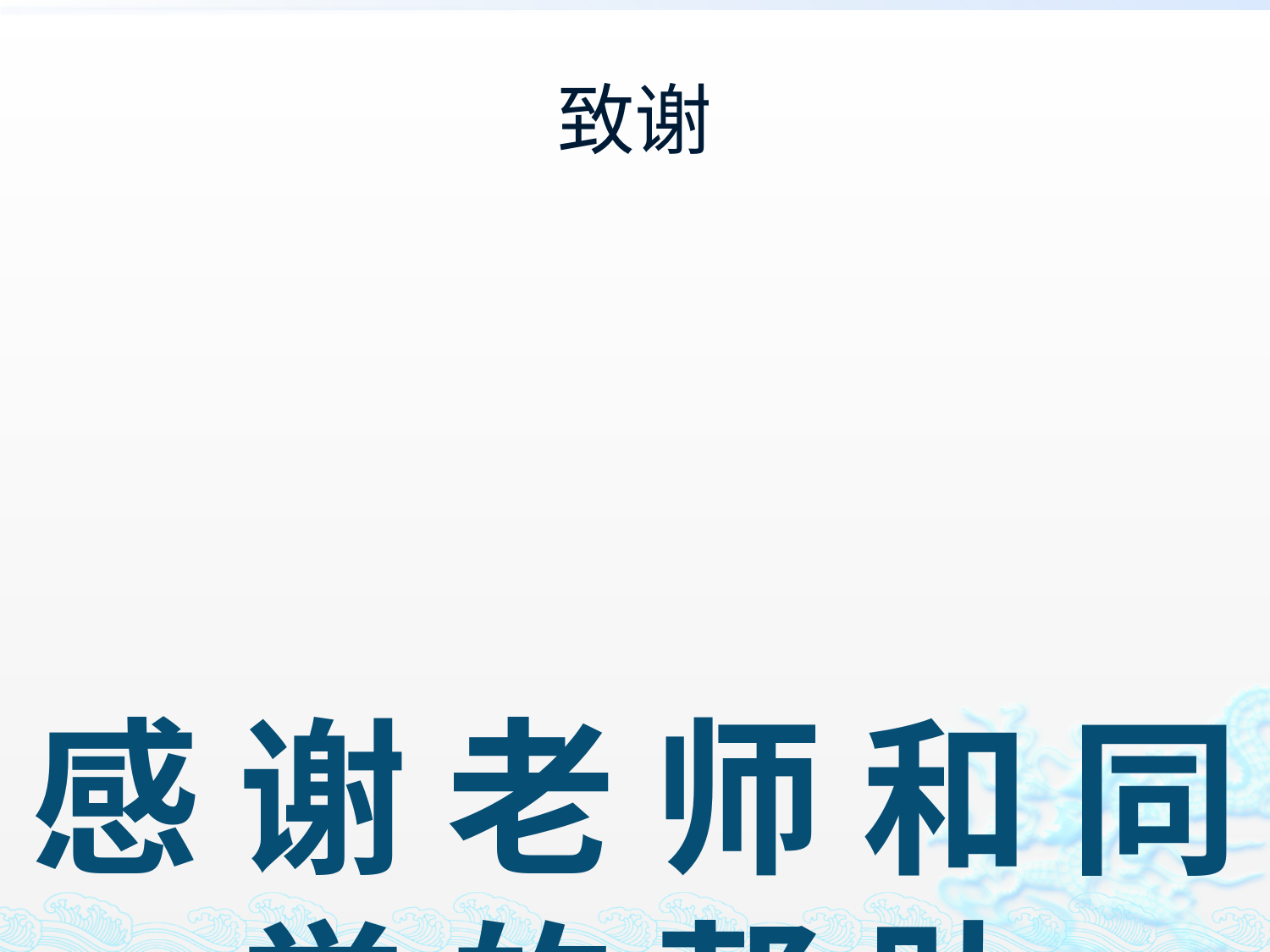

# 致谢
感 谢 老 师 和 同 学 的 帮 助

谢谢大家